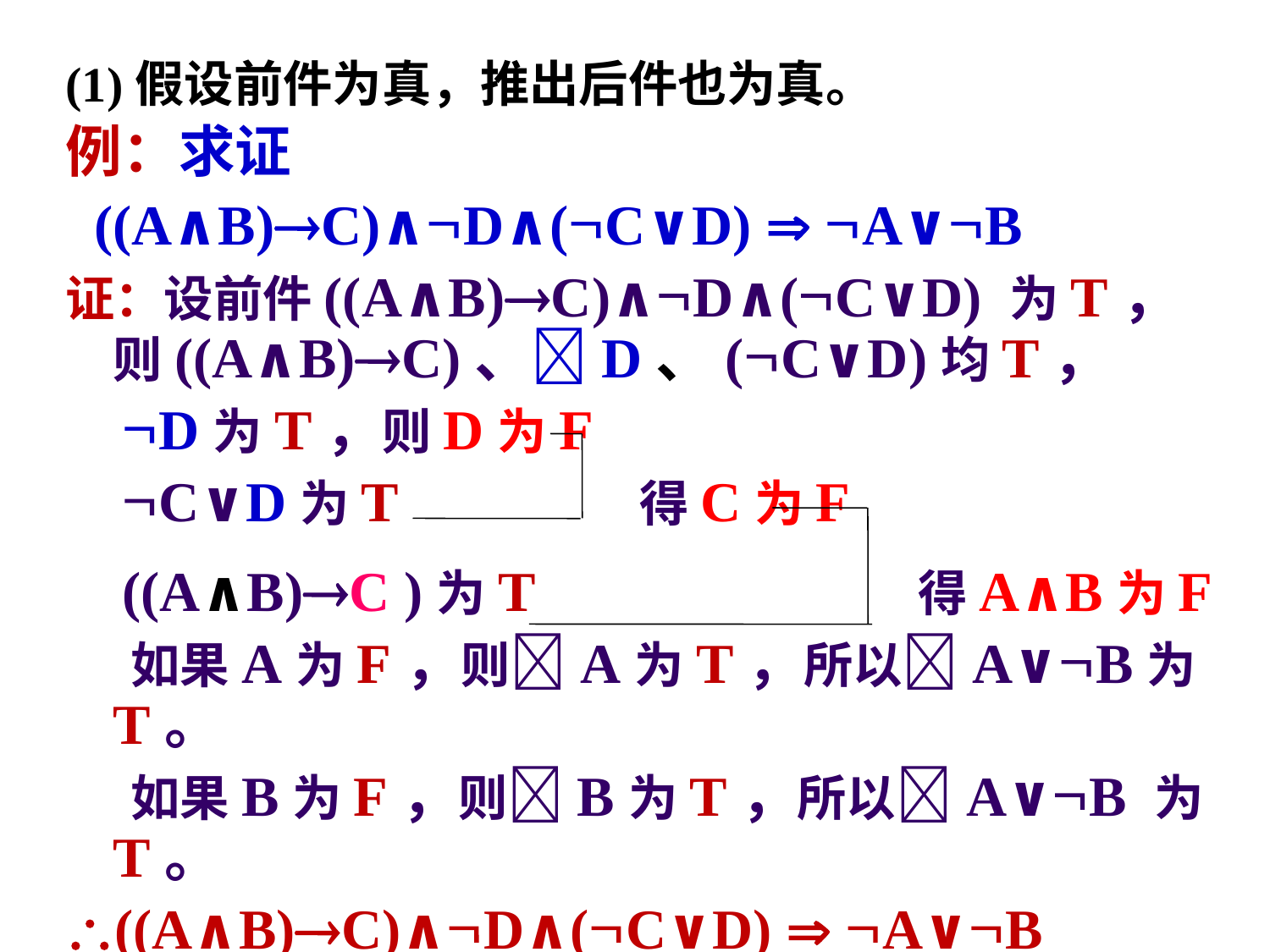

(1)假设前件为真，推出后件也为真。
例：求证
  ((A∧B)→C)∧¬D∧(¬C∨D) ⇒ ¬A∨¬B
证：设前件((A∧B)→C)∧¬D∧(¬C∨D) 为T，则((A∧B)→C)、¬D、(¬C∨D)均T，
    ¬D为T，则D为F
    ¬C∨D为T                得C为F
    ((A∧B)→C )为T                          得A∧B为F
    如果A为F，则¬A为T，所以¬A∨¬B为T。
    如果B为F，则¬B为T，所以¬A∨¬B 为T。
∴((A∧B)→C)∧¬D∧(¬C∨D) ⇒ ¬A∨¬B